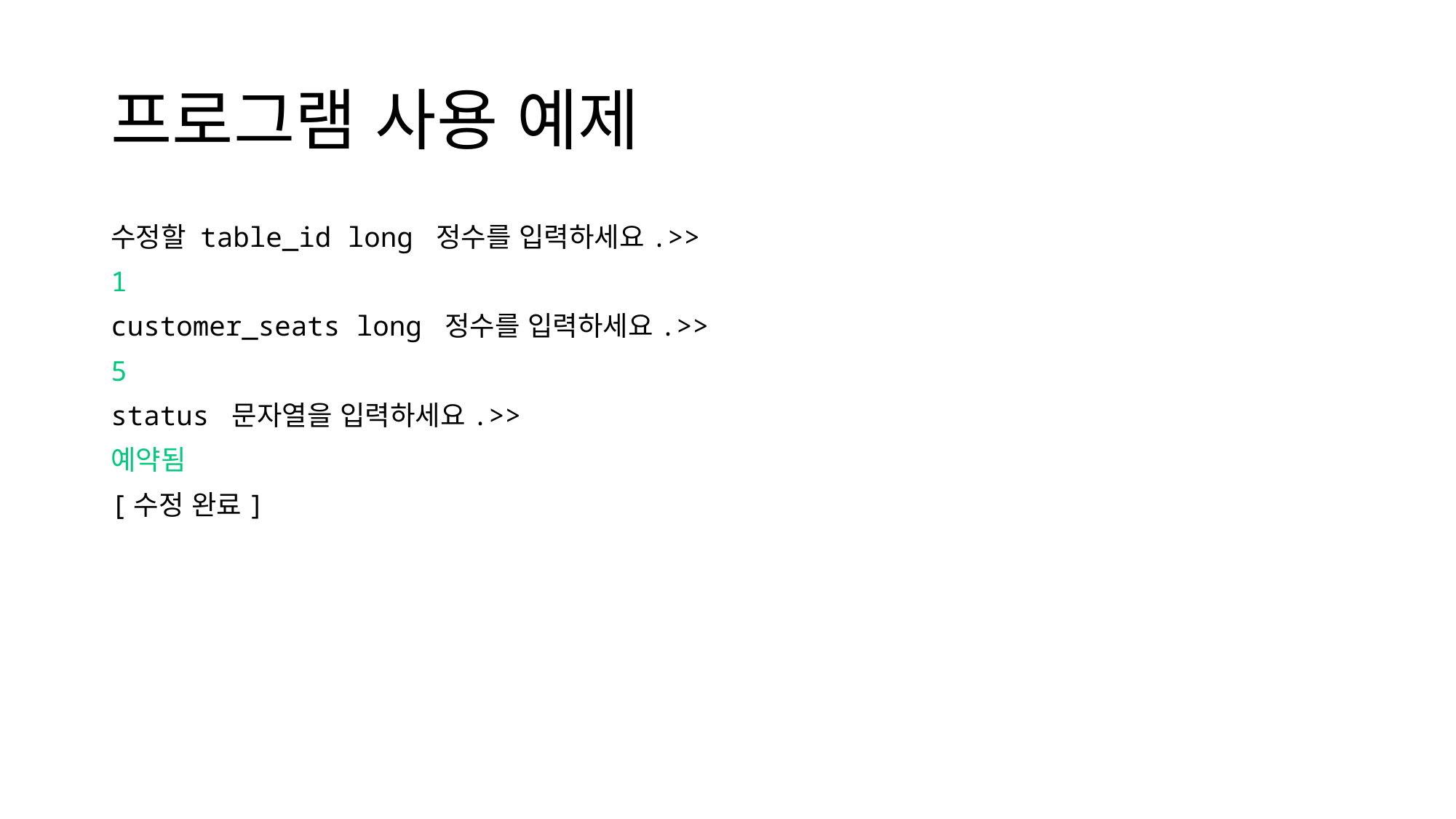

# 프로그램 사용 예제
수정할 table_id long 정수를 입력하세요.>>
1
customer_seats long 정수를 입력하세요.>>
5
status 문자열을 입력하세요.>>
예약됨
[수정 완료]